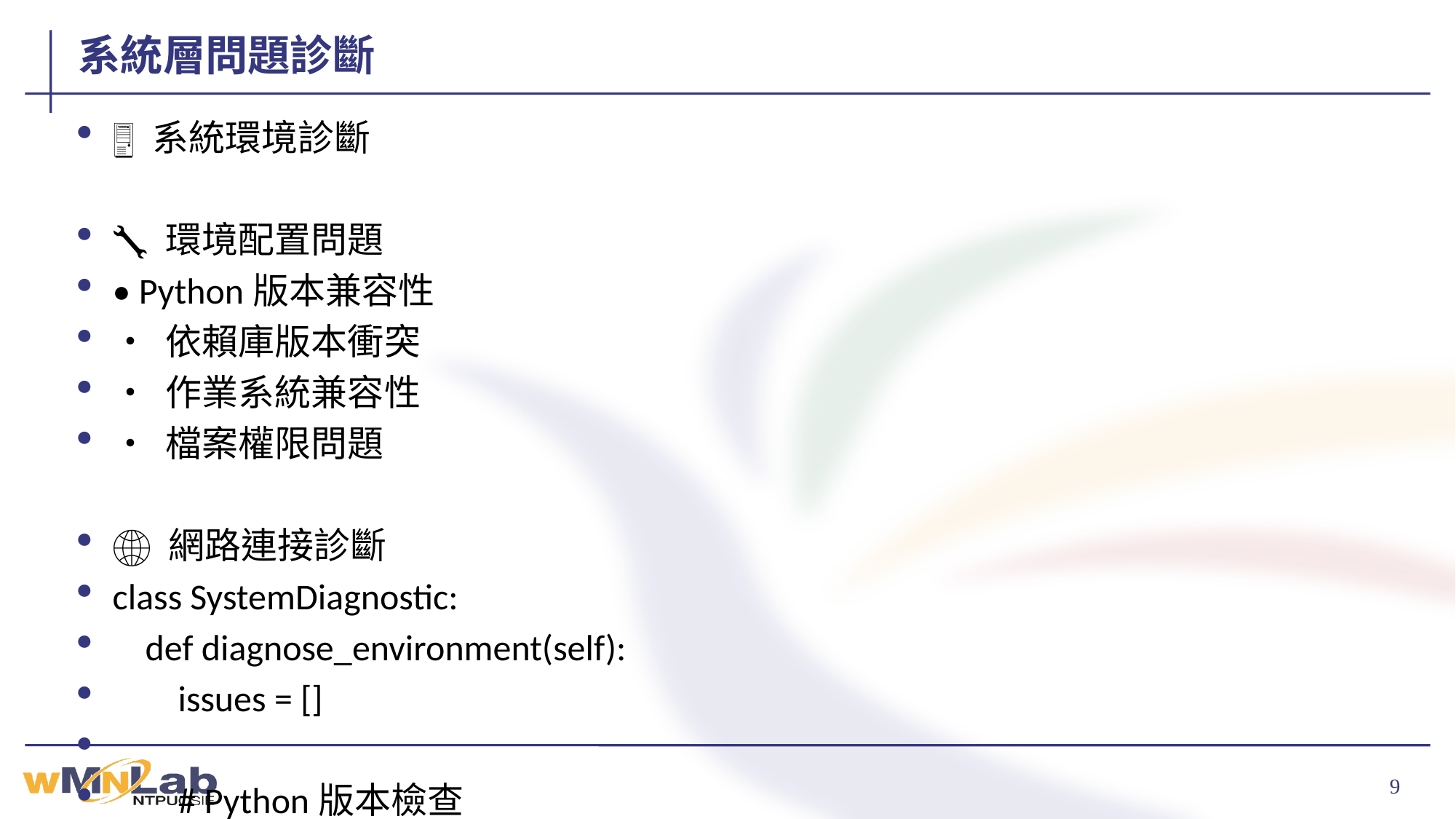

# 系統層問題診斷
🖥️ 系統環境診斷

🔧 環境配置問題
• Python版本兼容性
• 依賴庫版本衝突
• 作業系統兼容性
• 檔案權限問題

🌐 網路連接診斷
class SystemDiagnostic:
    def diagnose_environment(self):
        issues = []

        # Python版本檢查
        if sys.version_info < (3, 8):
            issues.append(CriticalIssue(
                f"Python版本過低: {sys.version}",
                solution="升級到Python 3.8或以上版本"
            ))

        # 依賴庫檢查
        required_packages = {
            'numpy': '1.21.0',
            'sgp4': '2.21',
            'python-dateutil': '2.8.0'
        }

        for package, min_version in required_packages.items():
            try:
                installed_version = self._get_package_version(package)
                if version.parse(installed_version) < version.parse(min_version):
                    issues.append(WarningIssue(
                        f"{package}版本過低: {installed_version} (需要: {min_version})"
                    ))
            except ImportError:
                issues.append(CriticalIssue(f"缺少必要套件: {package}"))

        return DiagnosisResult(issues)